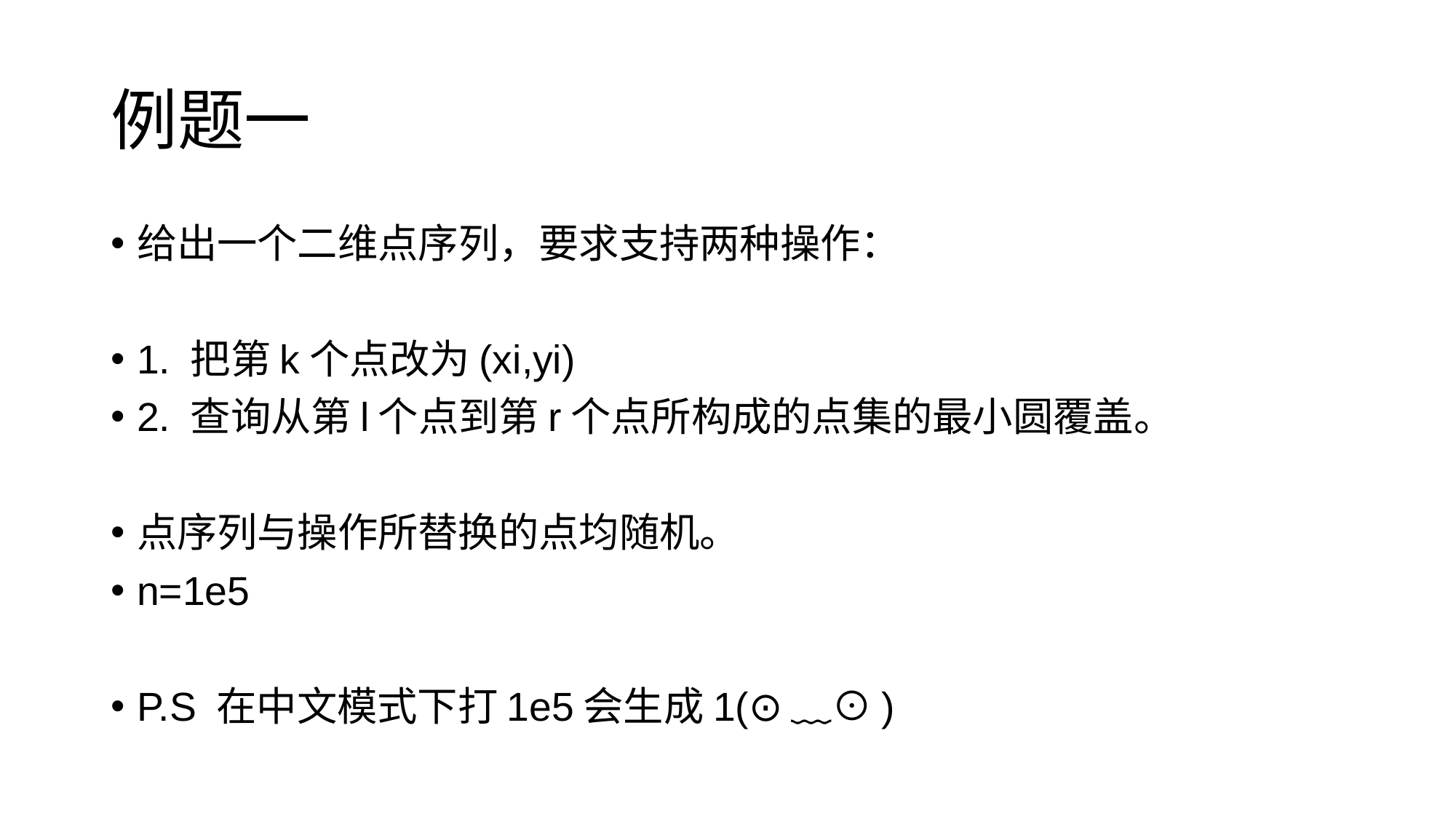

# 例题一
给出一个二维点序列，要求支持两种操作：

1. 把第k个点改为(xi,yi)
2. 查询从第l个点到第r个点所构成的点集的最小圆覆盖。

点序列与操作所替换的点均随机。
n=1e5

P.S 在中文模式下打1e5会生成1(⊙﹏⊙)